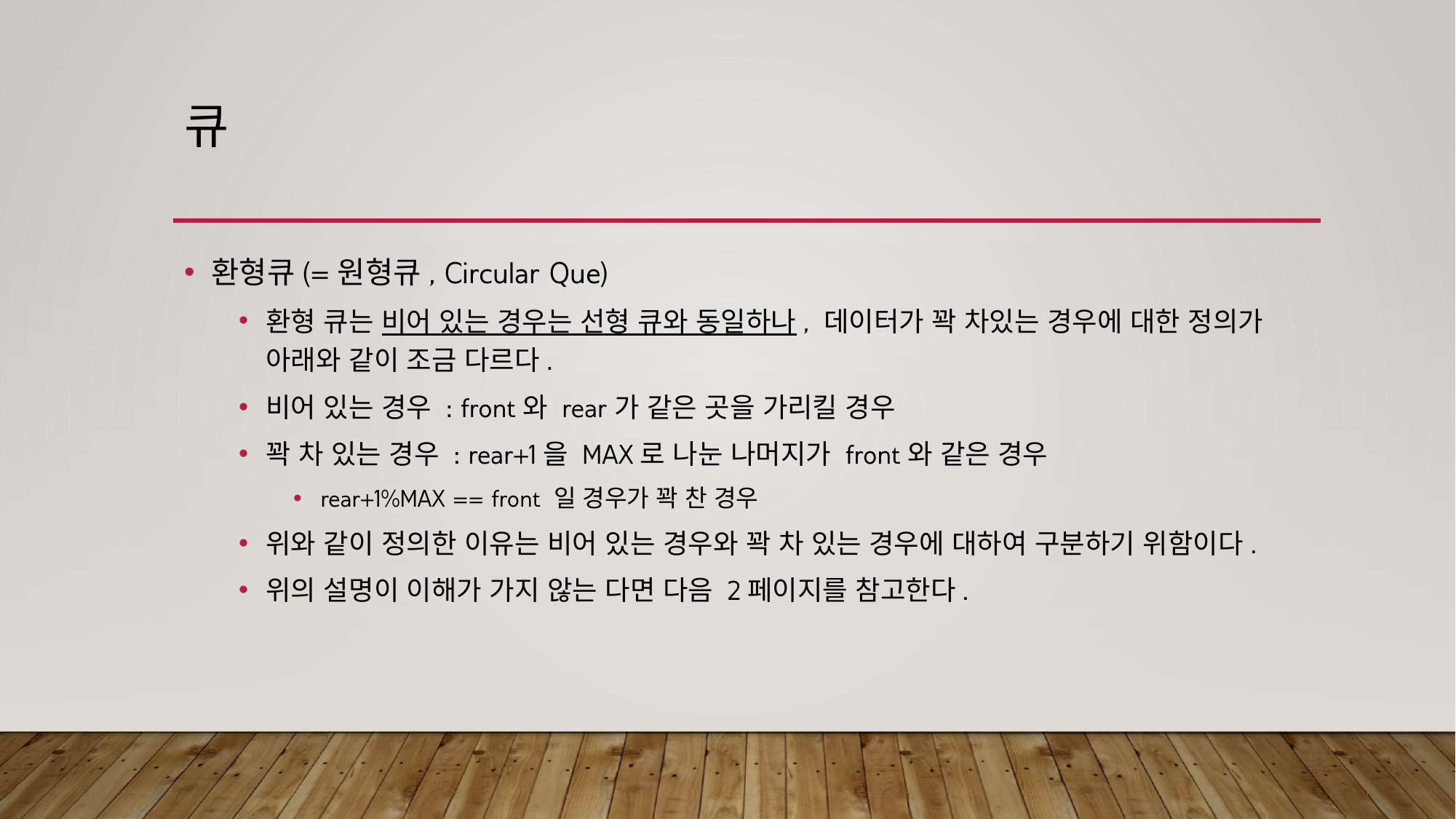

# 큐
환형큐(=원형큐, Circular Que)
환형 큐는 비어 있는 경우는 선형 큐와 동일하나, 데이터가 꽉 차있는 경우에 대한 정의가 아래와 같이 조금 다르다.
비어 있는 경우 : front와 rear가 같은 곳을 가리킬 경우
꽉 차 있는 경우 : rear+1을 MAX로 나눈 나머지가 front와 같은 경우
rear+1%MAX == front 일 경우가 꽉 찬 경우
위와 같이 정의한 이유는 비어 있는 경우와 꽉 차 있는 경우에 대하여 구분하기 위함이다.
위의 설명이 이해가 가지 않는 다면 다음 2페이지를 참고한다.